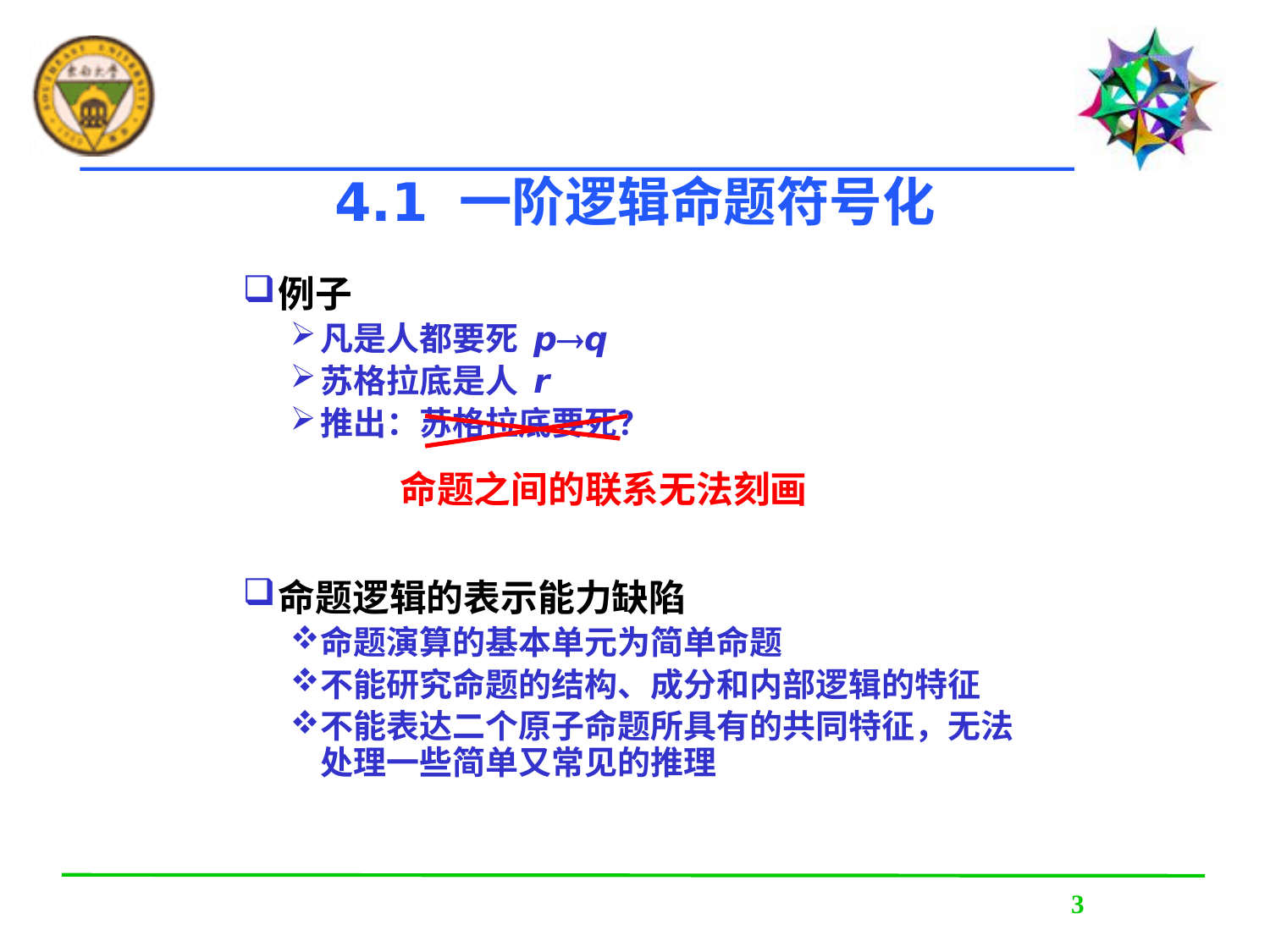

# 4.1 一阶逻辑命题符号化
例子
凡是人都要死 p→q
苏格拉底是人 r
推出：苏格拉底要死？

命题逻辑的表示能力缺陷
命题演算的基本单元为简单命题
不能研究命题的结构、成分和内部逻辑的特征
不能表达二个原子命题所具有的共同特征，无法处理一些简单又常见的推理

命题之间的联系无法刻画